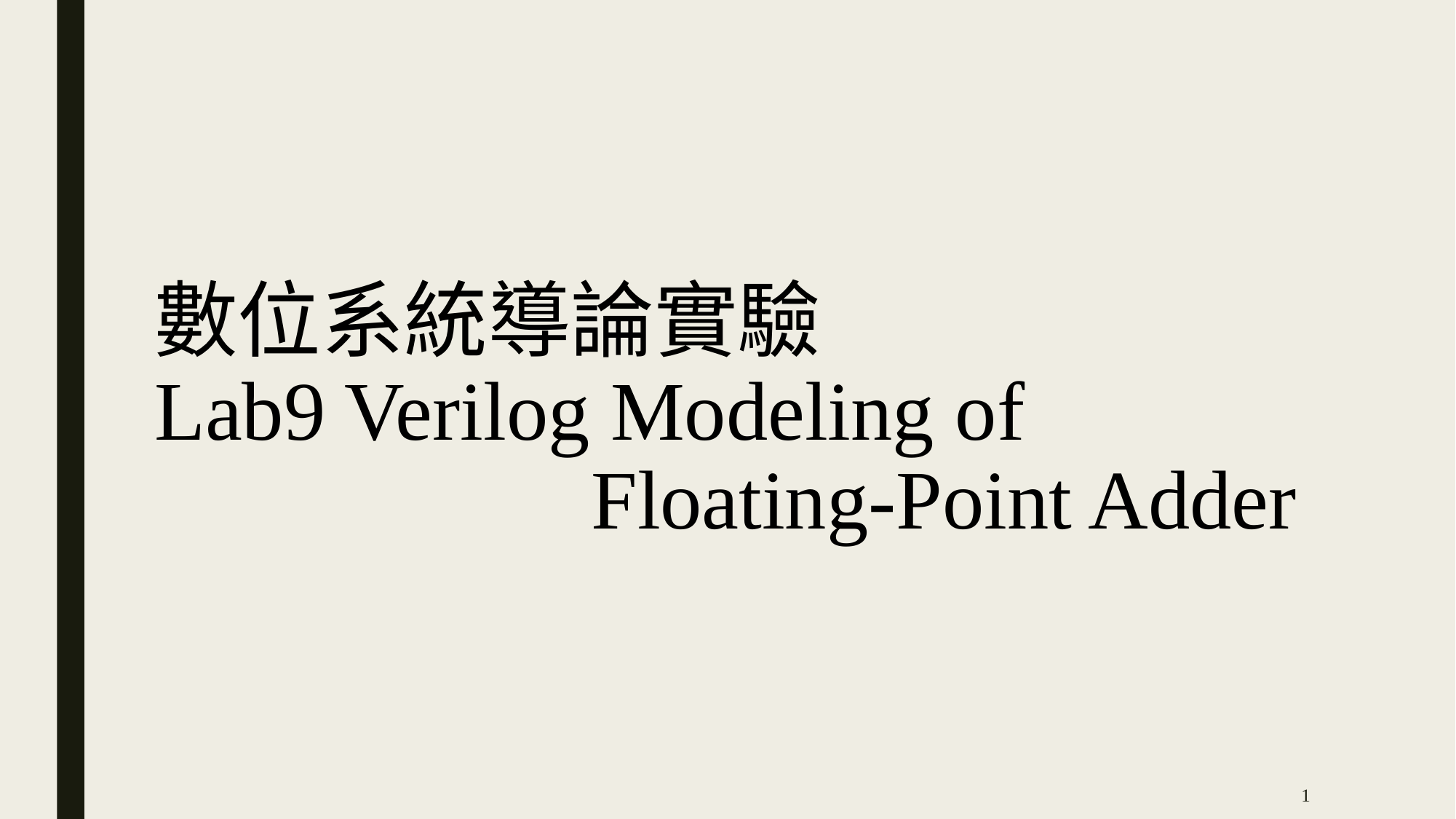

數位系統導論實驗
Lab9 Verilog Modeling of
				Floating-Point Adder
1